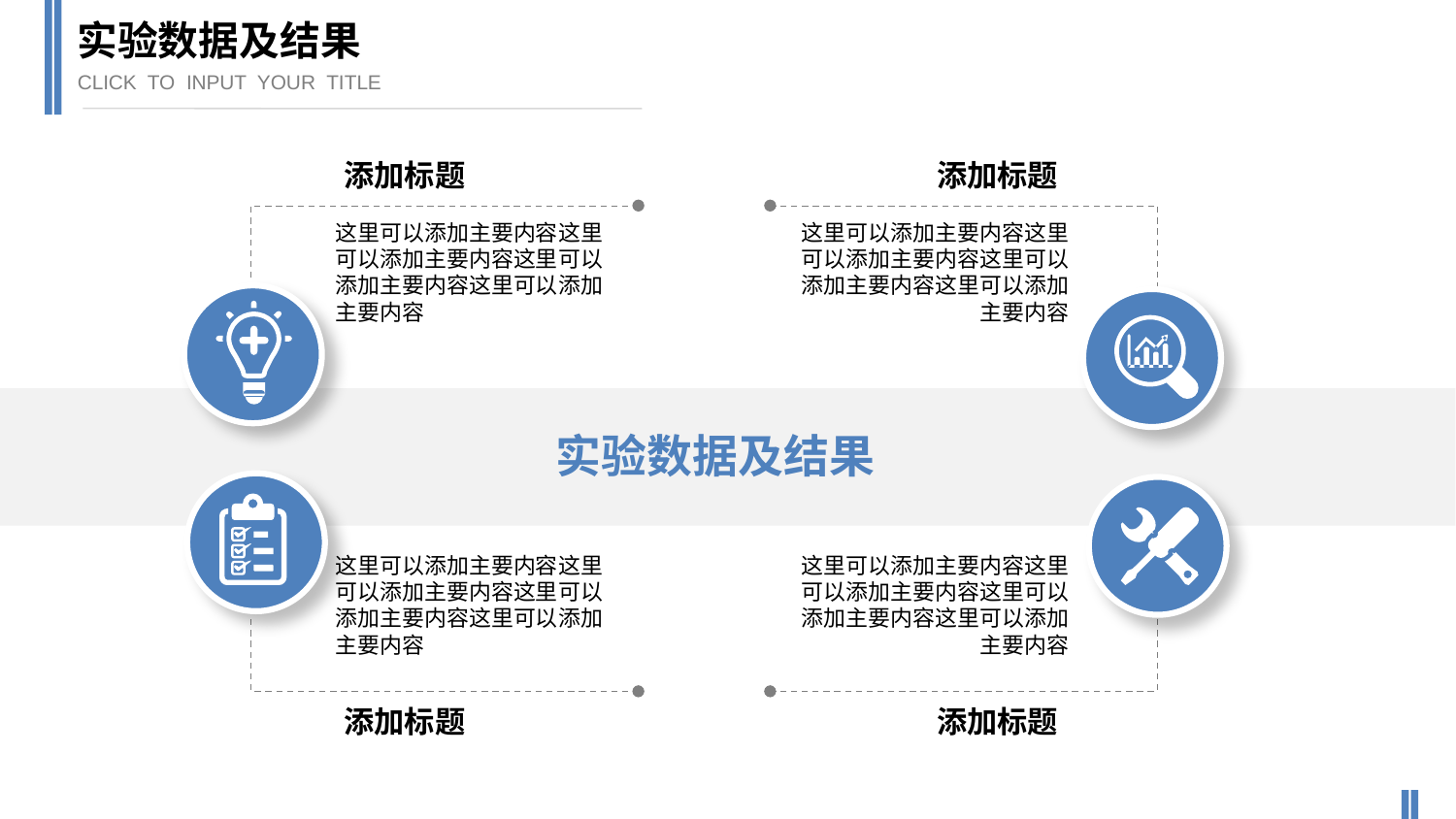

实验数据及结果
CLICK  TO  INPUT  YOUR  TITLE
添加标题
添加标题

这里可以添加主要内容这里可以添加主要内容这里可以添加主要内容这里可以添加主要内容
这里可以添加主要内容这里可以添加主要内容这里可以添加主要内容这里可以添加主要内容

实验数据及结果

这里可以添加主要内容这里可以添加主要内容这里可以添加主要内容这里可以添加主要内容
这里可以添加主要内容这里可以添加主要内容这里可以添加主要内容这里可以添加主要内容

添加标题
添加标题